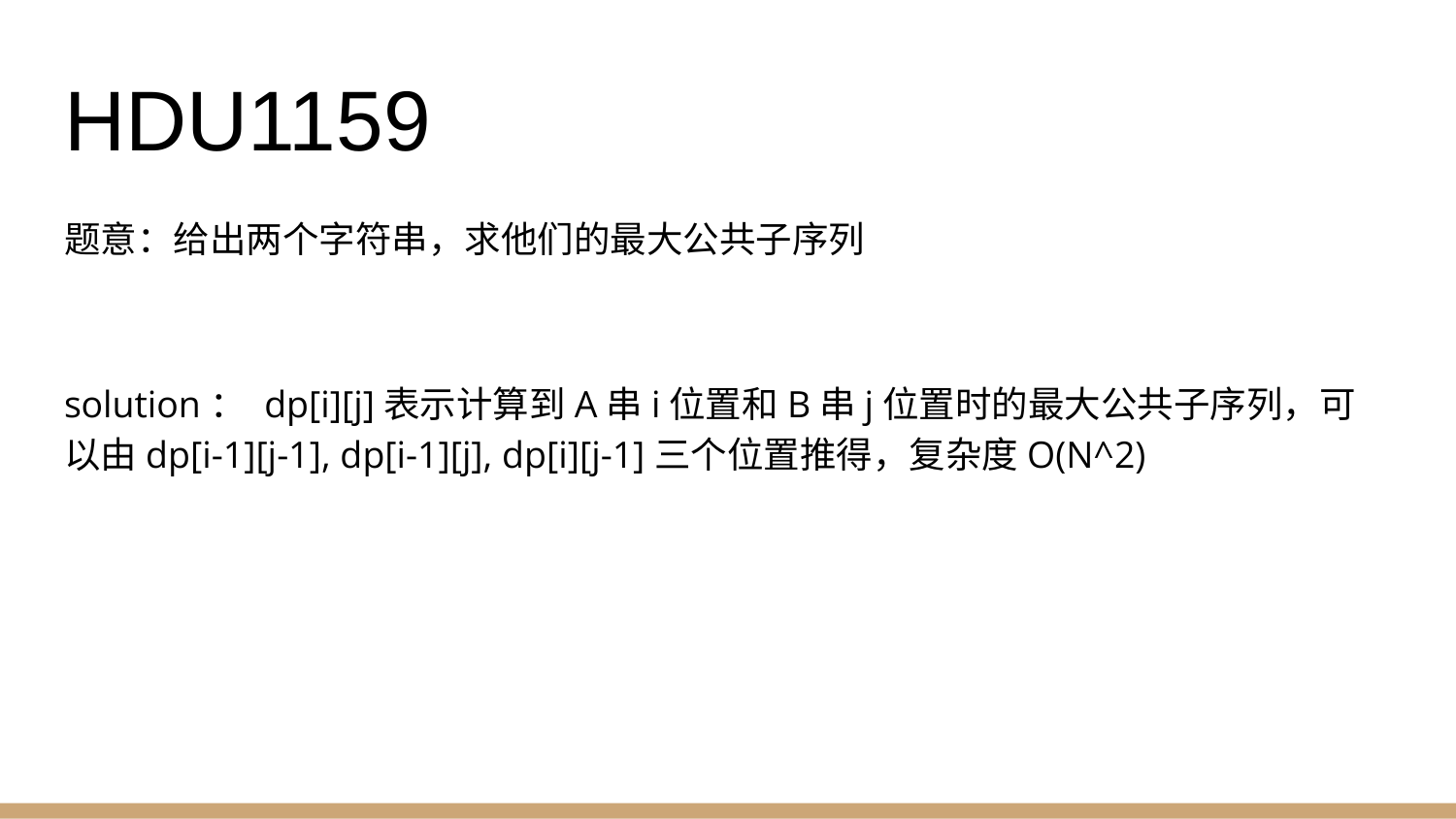

# HDU1159
题意：给出两个字符串，求他们的最大公共子序列

solution： dp[i][j]表示计算到A串i位置和B串j位置时的最大公共子序列，可以由dp[i-1][j-1], dp[i-1][j], dp[i][j-1]三个位置推得，复杂度O(N^2)